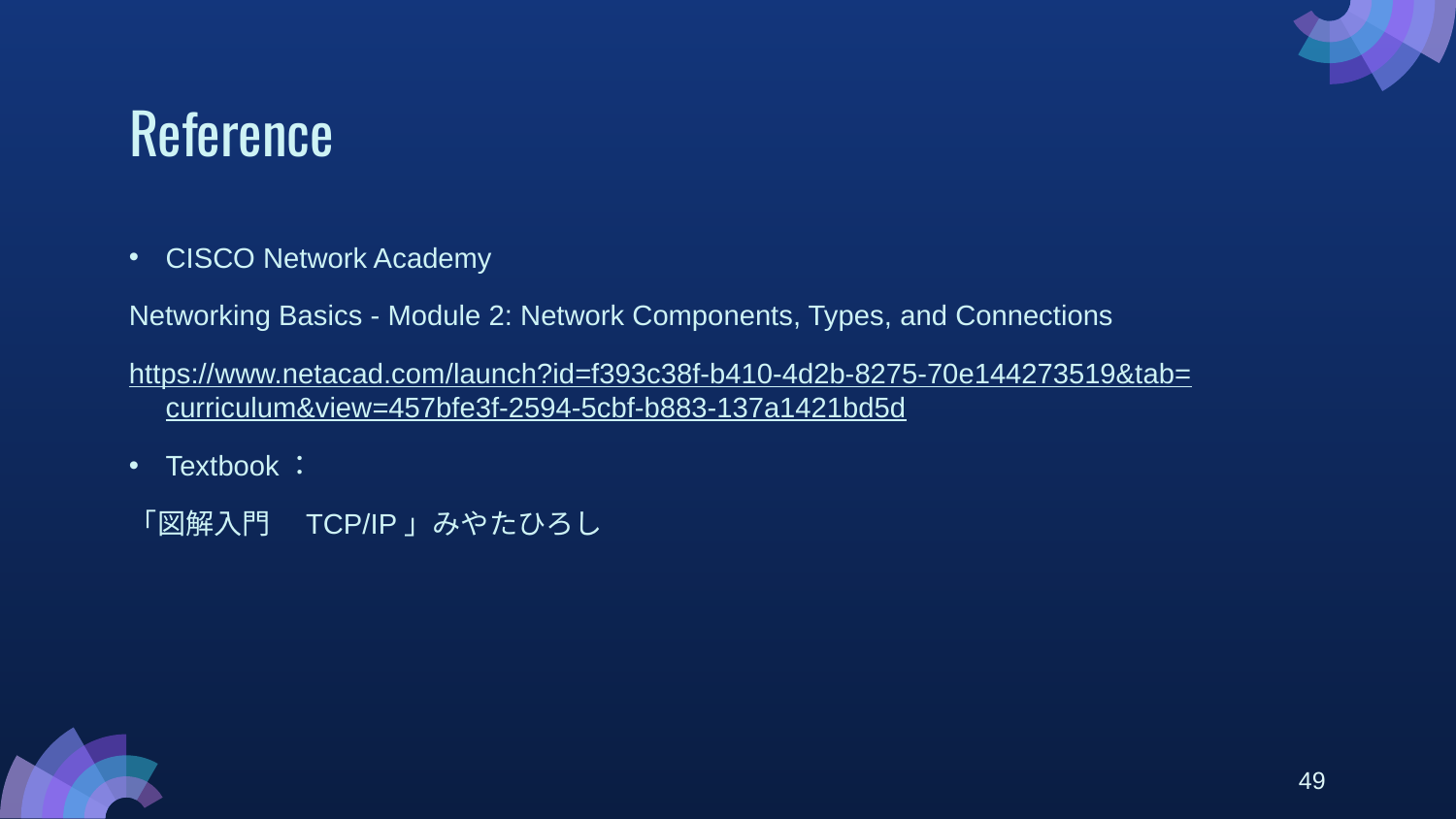

# Reference
CISCO Network Academy
Networking Basics - Module 2: Network Components, Types, and Connections
https://www.netacad.com/launch?id=f393c38f-b410-4d2b-8275-70e144273519&tab=curriculum&view=457bfe3f-2594-5cbf-b883-137a1421bd5d
Textbook：
「図解入門　TCP/IP」みやたひろし

49